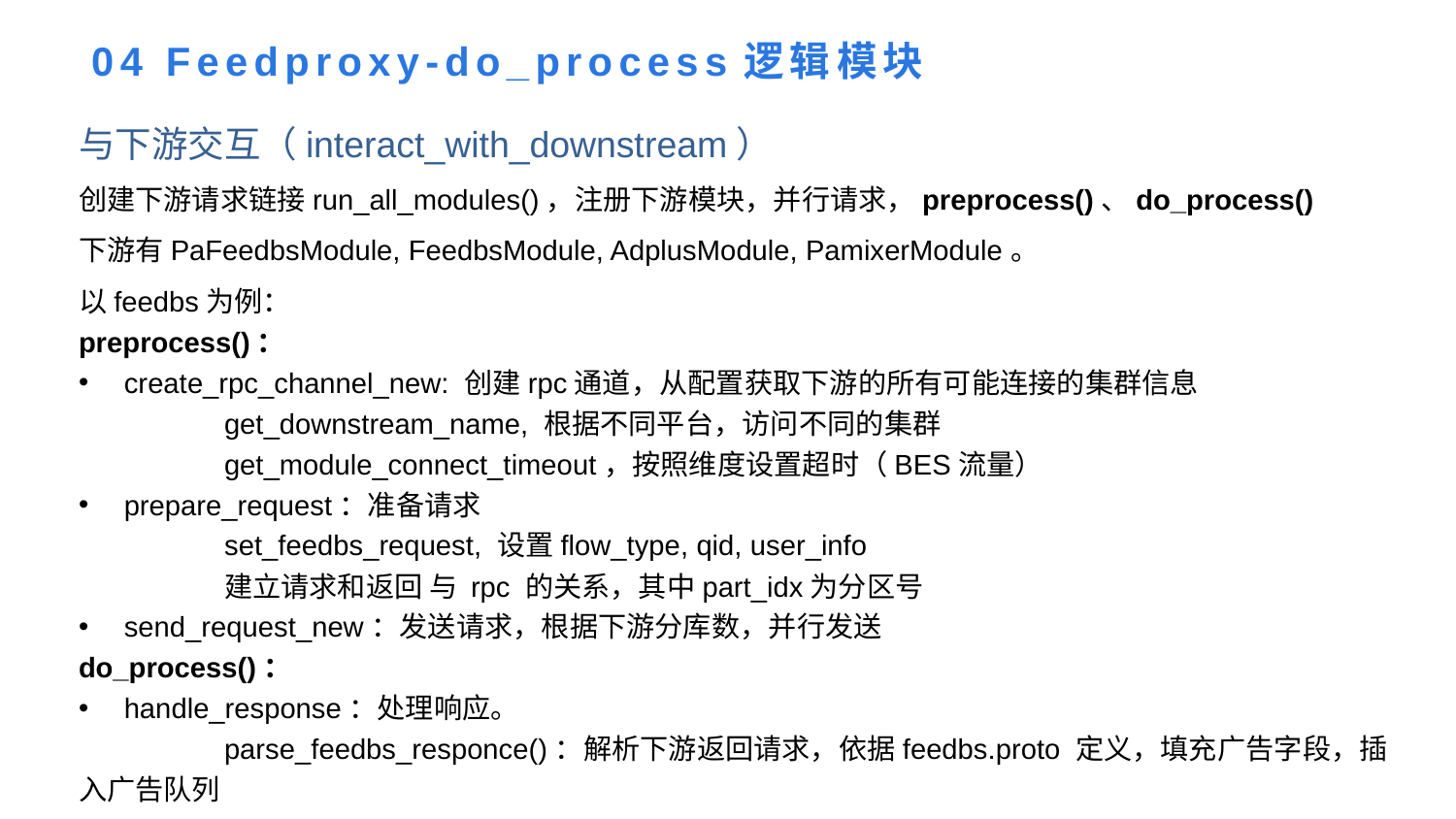

04 Feedproxy-do_process逻辑模块
与下游交互（interact_with_downstream）
创建下游请求链接run_all_modules()，注册下游模块，并行请求，preprocess()、do_process()
下游有PaFeedbsModule, FeedbsModule, AdplusModule, PamixerModule。
以feedbs为例：
preprocess()：
create_rpc_channel_new: 创建rpc通道，从配置获取下游的所有可能连接的集群信息
	get_downstream_name, 根据不同平台，访问不同的集群
	get_module_connect_timeout，按照维度设置超时（BES流量）
prepare_request：准备请求
	set_feedbs_request, 设置flow_type, qid, user_info
	建立请求和返回 与 rpc 的关系，其中part_idx为分区号
send_request_new：发送请求，根据下游分库数，并行发送
do_process()：
handle_response：处理响应。
	parse_feedbs_responce()：解析下游返回请求，依据feedbs.proto 定义，填充广告字段，插入广告队列